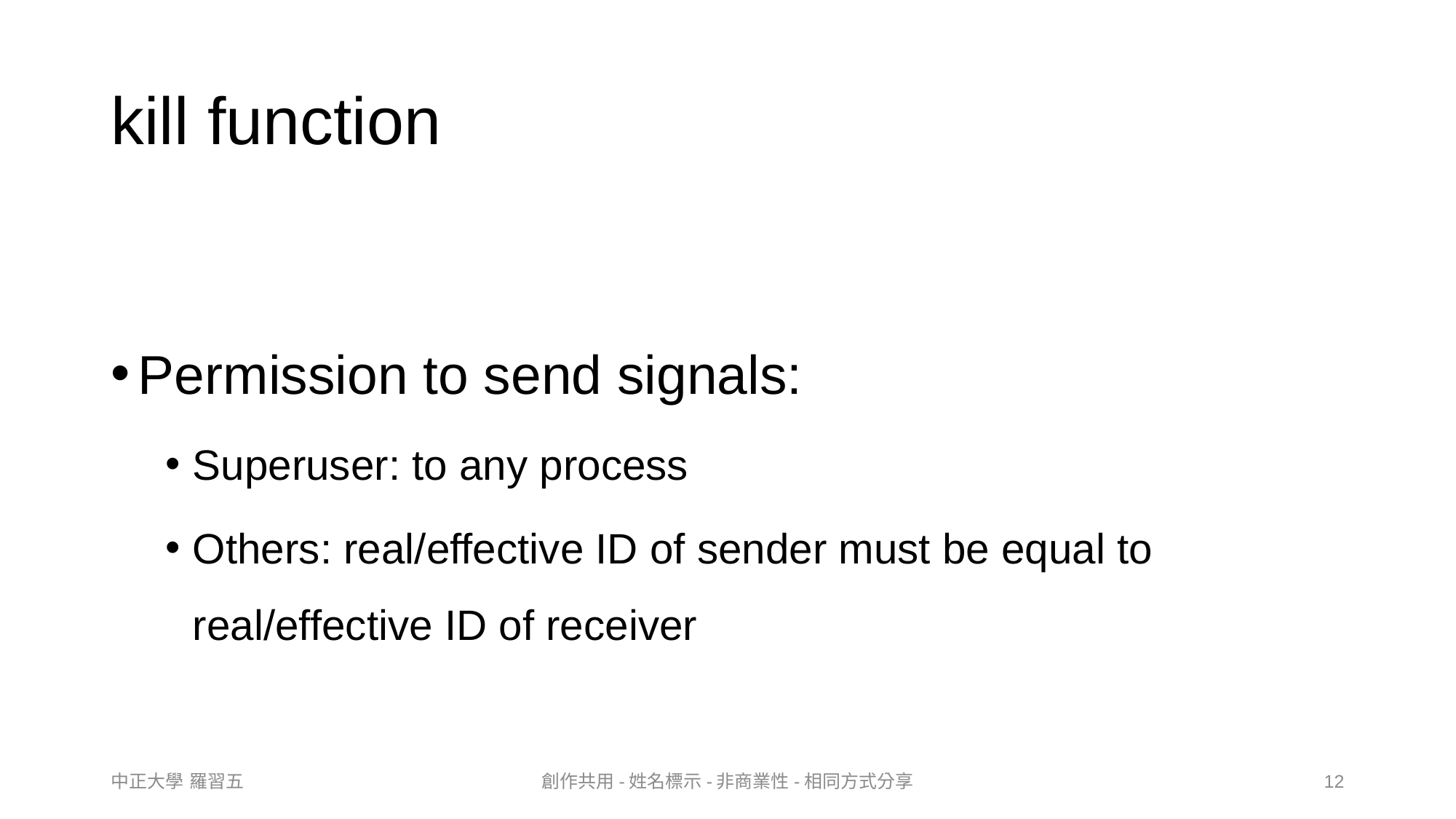

# kill function
Permission to send signals:
Superuser: to any process
Others: real/effective ID of sender must be equal to real/effective ID of receiver
中正大學 羅習五
創作共用-姓名標示-非商業性-相同方式分享
12